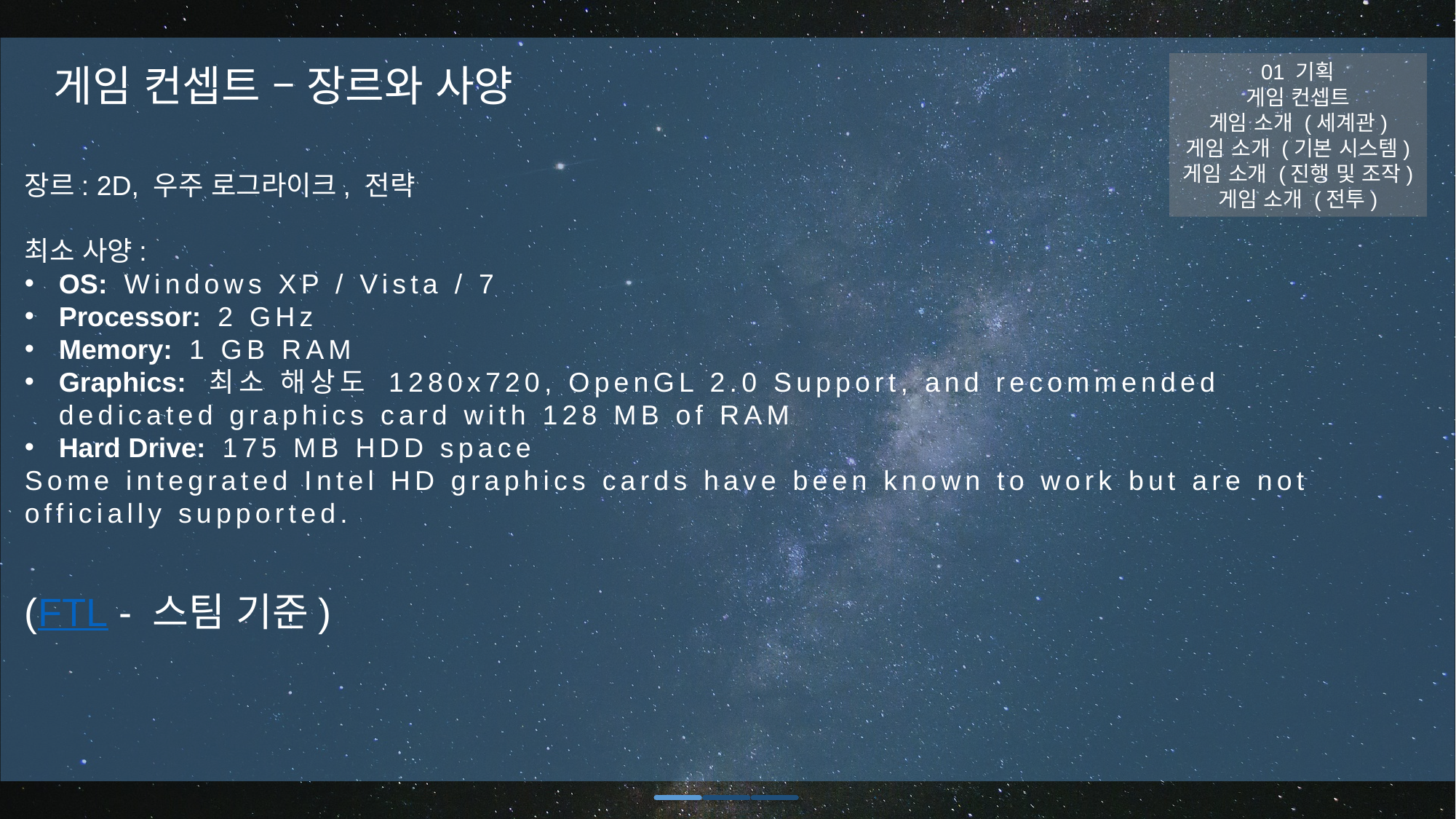

게임 컨셉트 – 장르와 사양
01 기획
게임 컨셉트
게임 소개 (세계관)
게임 소개 (기본 시스템)
게임 소개 (진행 및 조작)
게임 소개 (전투)
장르: 2D, 우주 로그라이크, 전략

최소 사양:
OS: Windows XP / Vista / 7
Processor: 2 GHz
Memory: 1 GB RAM
Graphics: 최소 해상도 1280x720, OpenGL 2.0 Support, and recommended dedicated graphics card with 128 MB of RAM
Hard Drive: 175 MB HDD space
Some integrated Intel HD graphics cards have been known to work but are not officially supported.

(FTL - 스팀 기준)